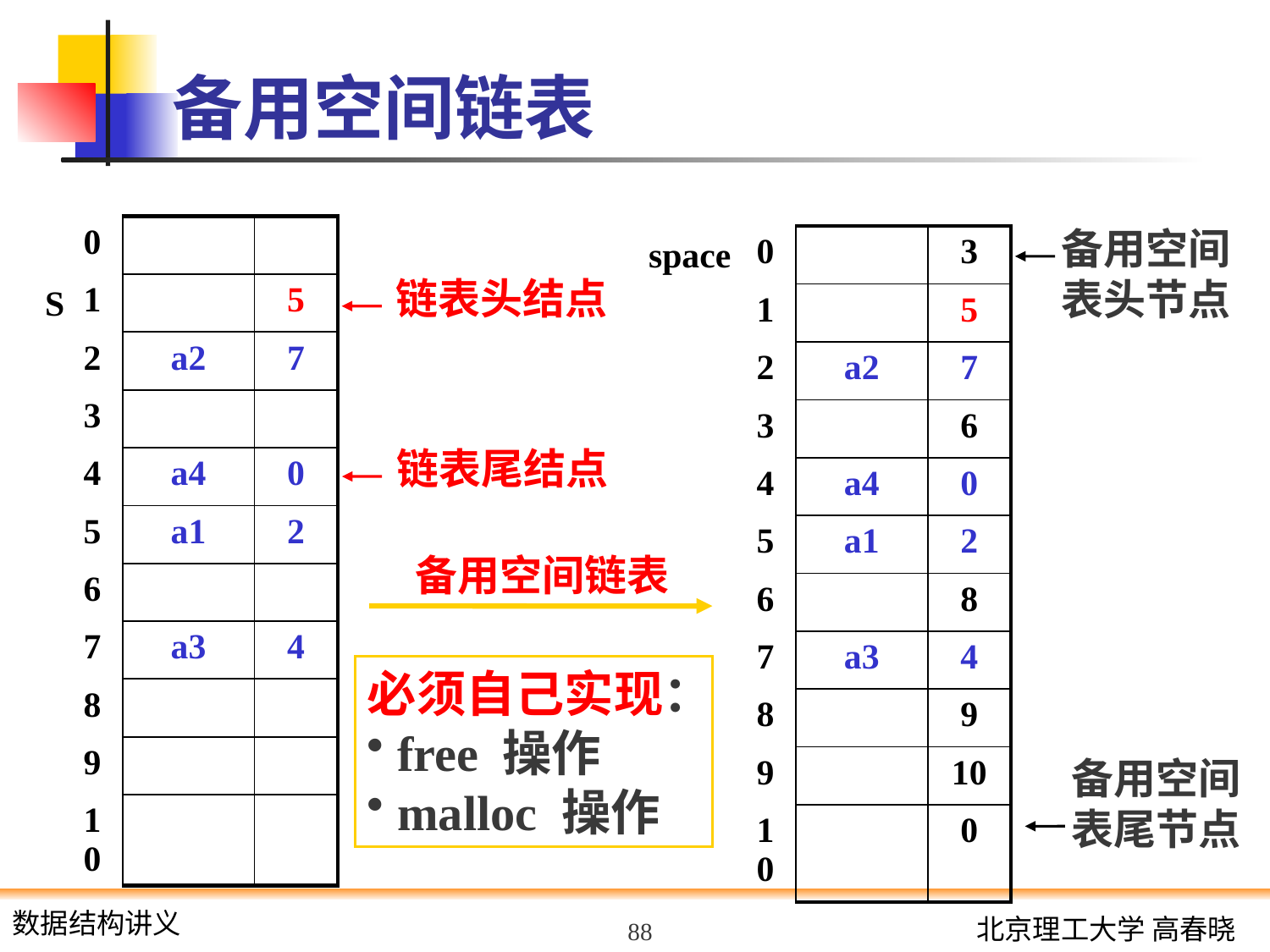

# 备用空间链表
| 0 |  |  |
| --- | --- | --- |
| 1 |  | 5 |
| 2 | a2 | 7 |
| 3 |  |  |
| 4 | a4 | 0 |
| 5 | a1 | 2 |
| 6 |  |  |
| 7 | a3 | 4 |
| 8 |  |  |
| 9 |  |  |
| 10 |  |  |
备用空间
表头节点

space
| 0 |  | 3 |
| --- | --- | --- |
| 1 |  | 5 |
| 2 | a2 | 7 |
| 3 |  | 6 |
| 4 | a4 | 0 |
| 5 | a1 | 2 |
| 6 |  | 8 |
| 7 | a3 | 4 |
| 8 |  | 9 |
| 9 |  | 10 |
| 10 |  | 0 |
链表头结点

S
链表尾结点

备用空间链表

必须自己实现：
free 操作
malloc 操作
备用空间
表尾节点

88